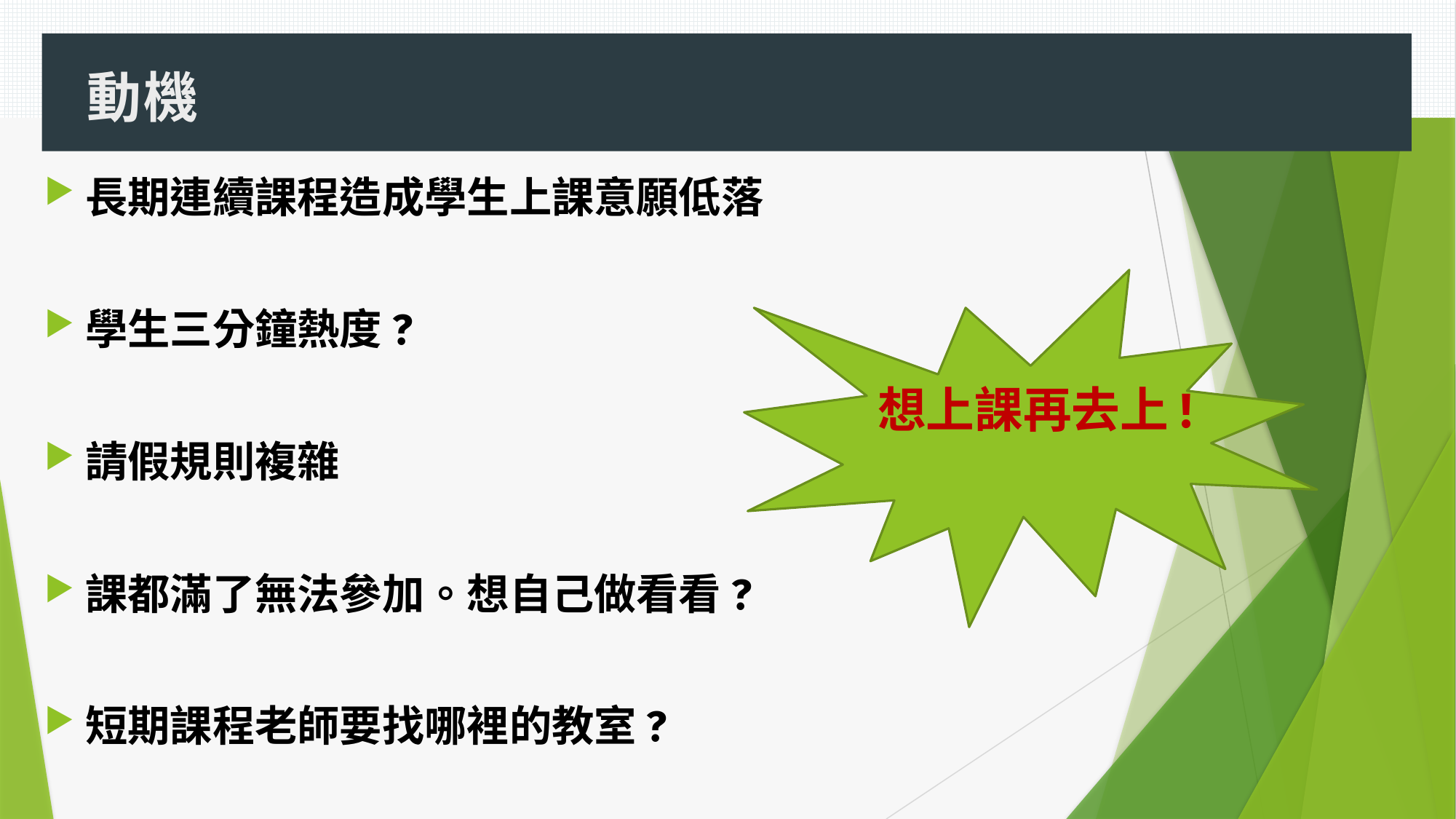

# 動機
長期連續課程造成學生上課意願低落

學生三分鐘熱度?

請假規則複雜

課都滿了無法參加。想自己做看看?

短期課程老師要找哪裡的教室?

想上課再去上!